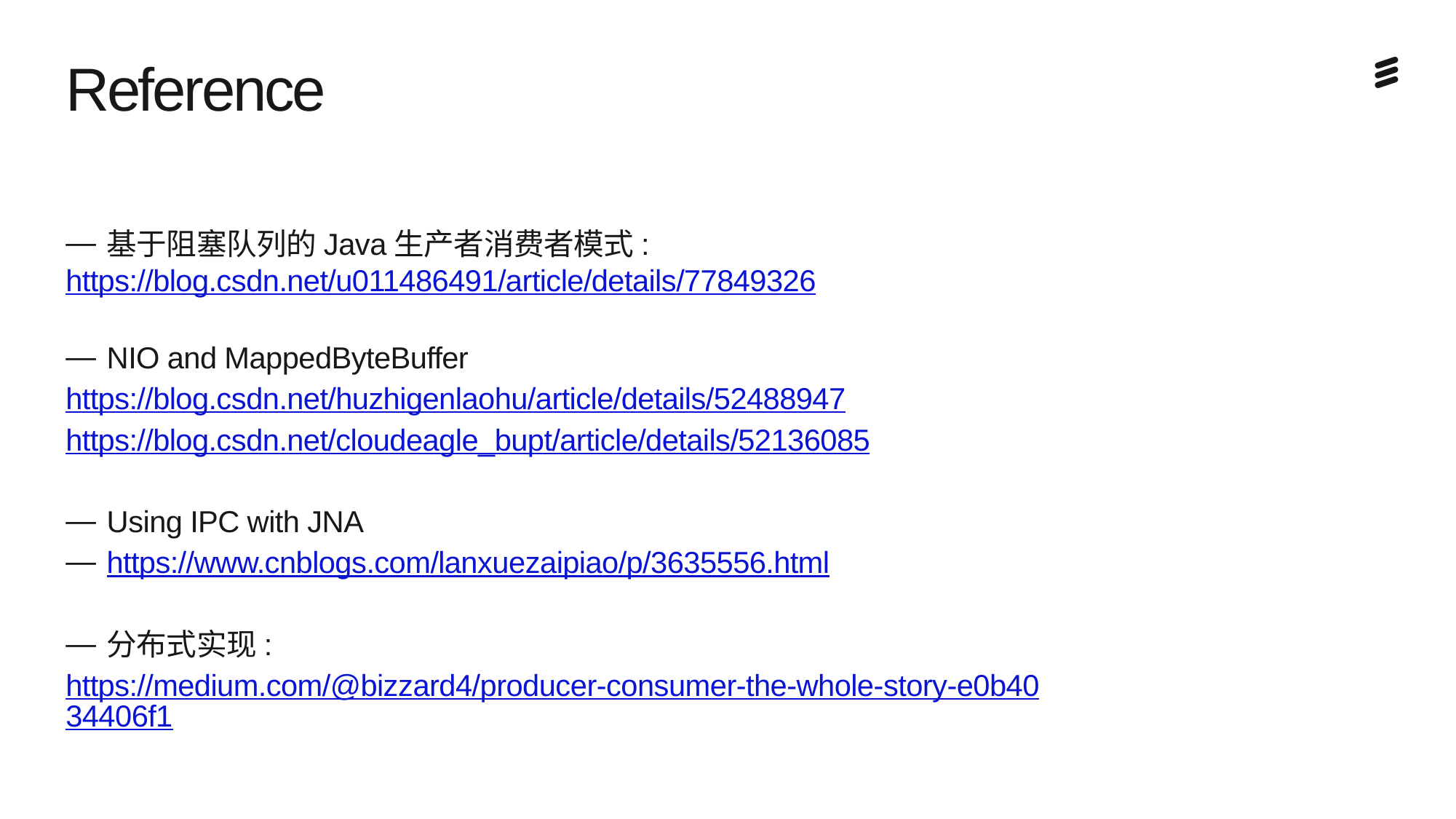

# Reference
基于阻塞队列的Java生产者消费者模式:
https://blog.csdn.net/u011486491/article/details/77849326

NIO and MappedByteBuffer
https://blog.csdn.net/huzhigenlaohu/article/details/52488947
https://blog.csdn.net/cloudeagle_bupt/article/details/52136085

Using IPC with JNA
https://www.cnblogs.com/lanxuezaipiao/p/3635556.html

分布式实现:
https://medium.com/@bizzard4/producer-consumer-the-whole-story-e0b4034406f1